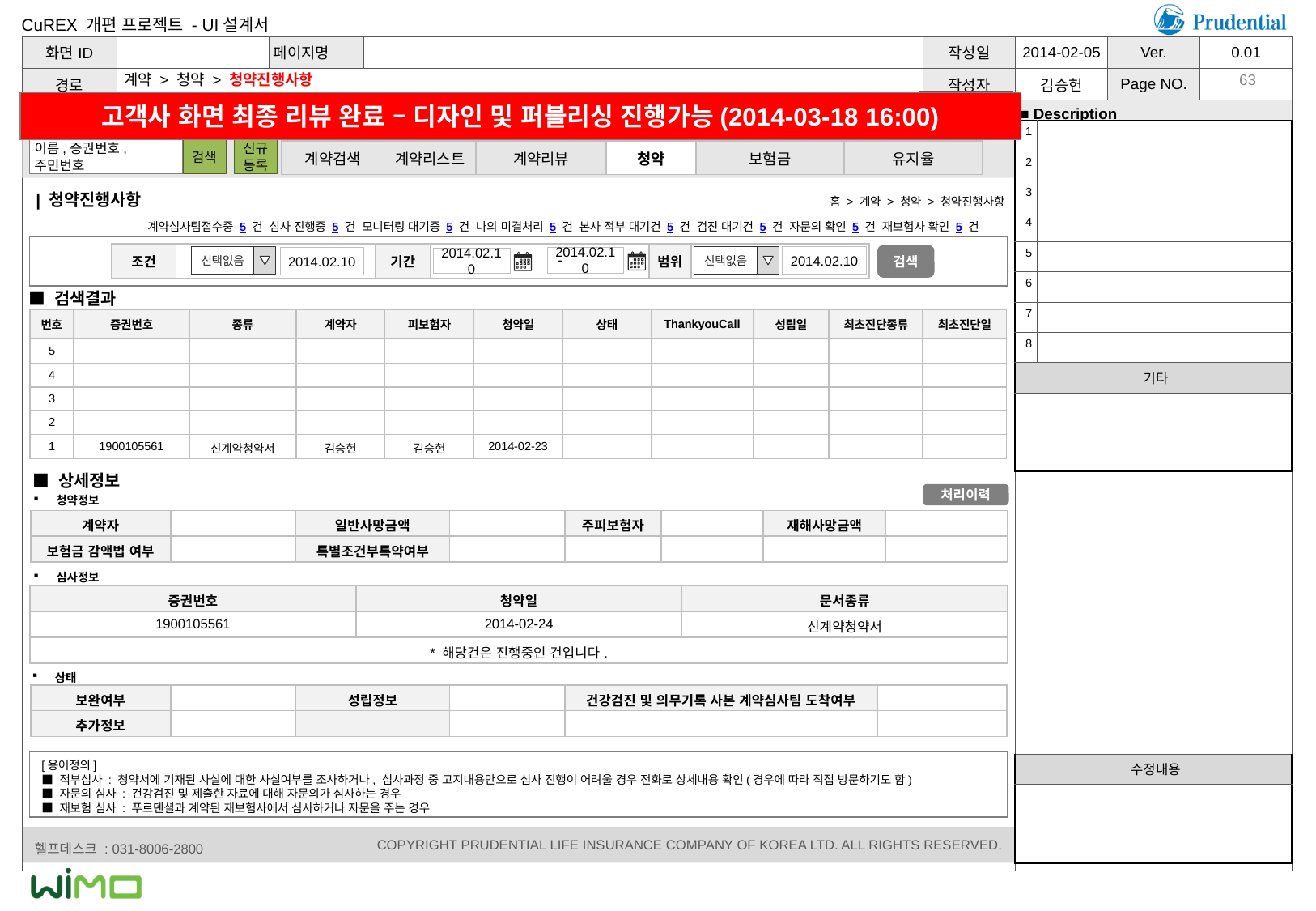

계약 > 청약 > 청약진행사항
63
고객사 화면 최종 리뷰 완료 – 디자인 및 퍼블리싱 진행가능(2014-03-18 16:00)
| 1 |  |
| --- | --- |
| 2 |  |
| 3 |  |
| 4 |  |
| 5 |  |
| 6 |  |
| 7 |  |
| 8 |  |
| 기타 |  |
|  |  |
| 계약검색 | 계약리스트 | 계약리뷰 | 청약 | 보험금 | 유지율 |
| --- | --- | --- | --- | --- | --- |
| 청약진행사항
홈 > 계약 > 청약 > 청약진행사항
계약심사팀접수중 5 건  심사 진행중 5 건  모니터링 대기중 5 건  나의 미결처리 5 건  본사 적부 대기건 5 건  검진 대기건 5 건  자문의 확인 5 건  재보험사 확인 5 건

| 조건 |  | 기간 | - | 범위 |  |
| --- | --- | --- | --- | --- | --- |
검색
2014.02.10
선택없음

선택없음

2014.02.10
2014.02.10
2014.02.10

■ 검색결과
| 번호 | 증권번호 | 종류 | 계약자 | 피보험자 | 청약일 | 상태 | ThankyouCall | 성립일 | 최초진단종류 | 최초진단일 |
| --- | --- | --- | --- | --- | --- | --- | --- | --- | --- | --- |
| 5 |  |  |  |  |  |  |  |  |  |  |
| 4 |  |  |  |  |  |  |  |  |  |  |
| 3 |  |  |  |  |  |  |  |  |  |  |
| 2 |  |  |  |  |  |  |  |  |  |  |
| 1 | 1900105561 | 신계약청약서 | 김승헌 | 김승헌 | 2014-02-23 |  |  |  |  |  |
■ 상세정보
처리이력
청약정보
| 계약자 |  | 일반사망금액 |  | 주피보험자 |  | 재해사망금액 |  |
| --- | --- | --- | --- | --- | --- | --- | --- |
| 보험금 감액법 여부 |  | 특별조건부특약여부 |  |  |  |  |  |
심사정보
| 증권번호 | 청약일 | 문서종류 |
| --- | --- | --- |
| 1900105561 | 2014-02-24 | 신계약청약서 |
| \* 해당건은 진행중인 건입니다. |  |  |
상태
| 보완여부 |  | 성립정보 |  | 건강검진 및 의무기록 사본 계약심사팀 도착여부 |  |
| --- | --- | --- | --- | --- | --- |
| 추가정보 |  |  |  |  |  |
[용어정의]
■ 적부심사 : 청약서에 기재된 사실에 대한 사실여부를 조사하거나, 심사과정 중 고지내용만으로 심사 진행이 어려울 경우 전화로 상세내용 확인(경우에 따라 직접 방문하기도 함)
■ 자문의 심사 : 건강검진 및 제출한 자료에 대해 자문의가 심사하는 경우
■ 재보험 심사 : 푸르덴셜과 계약된 재보험사에서 심사하거나 자문을 주는 경우

| 수정내용 |
| --- |
|  |